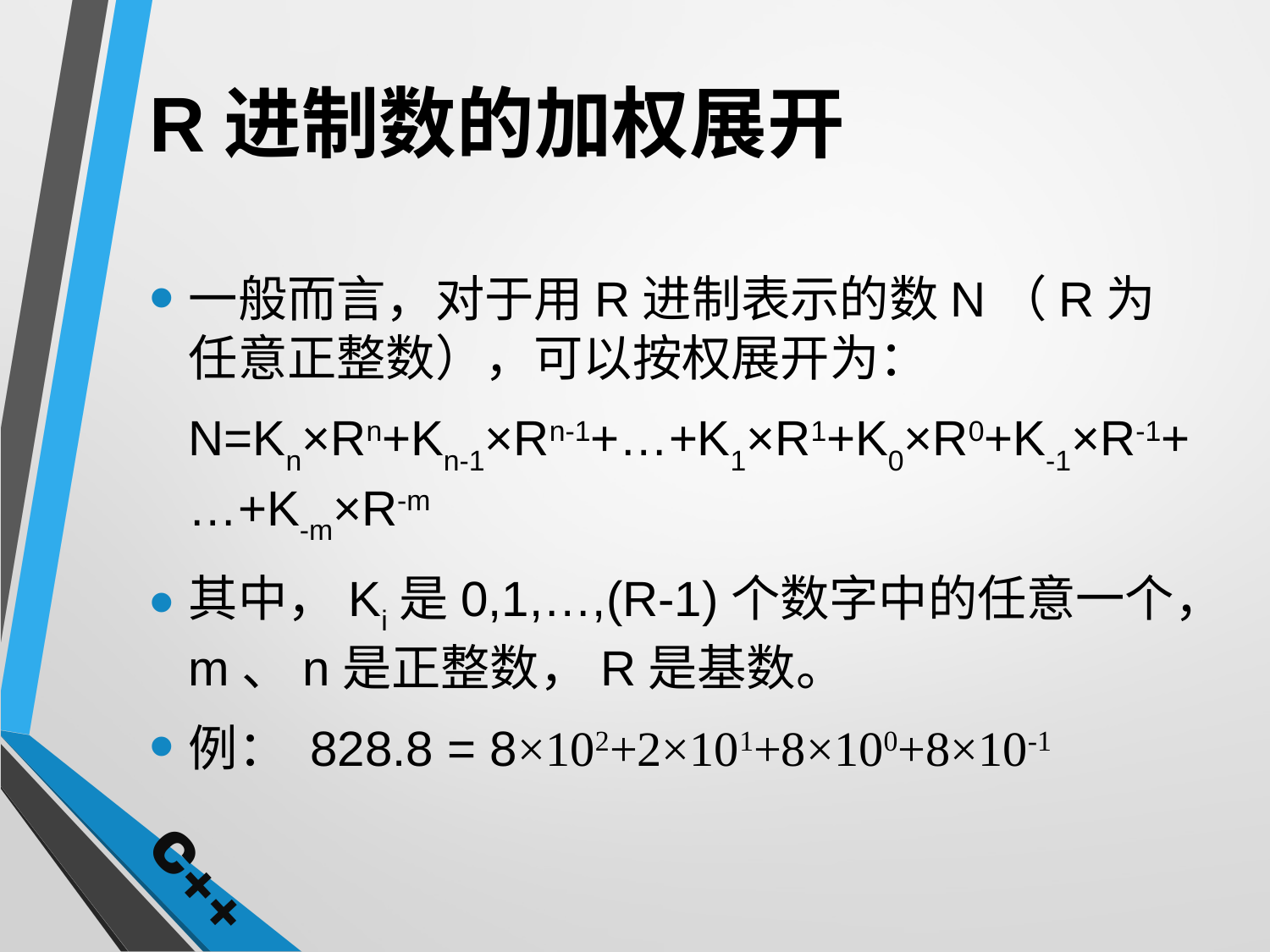

# R进制数的加权展开
一般而言，对于用R进制表示的数N（R为任意正整数），可以按权展开为：
	N=Kn×Rn+Kn-1×Rn-1+…+K1×R1+K0×R0+K-1×R-1+…+K-m×R-m
其中，Ki是0,1,…,(R-1)个数字中的任意一个，m、n是正整数，R是基数。
例： 828.8 = 8×102+2×101+8×100+8×10-1